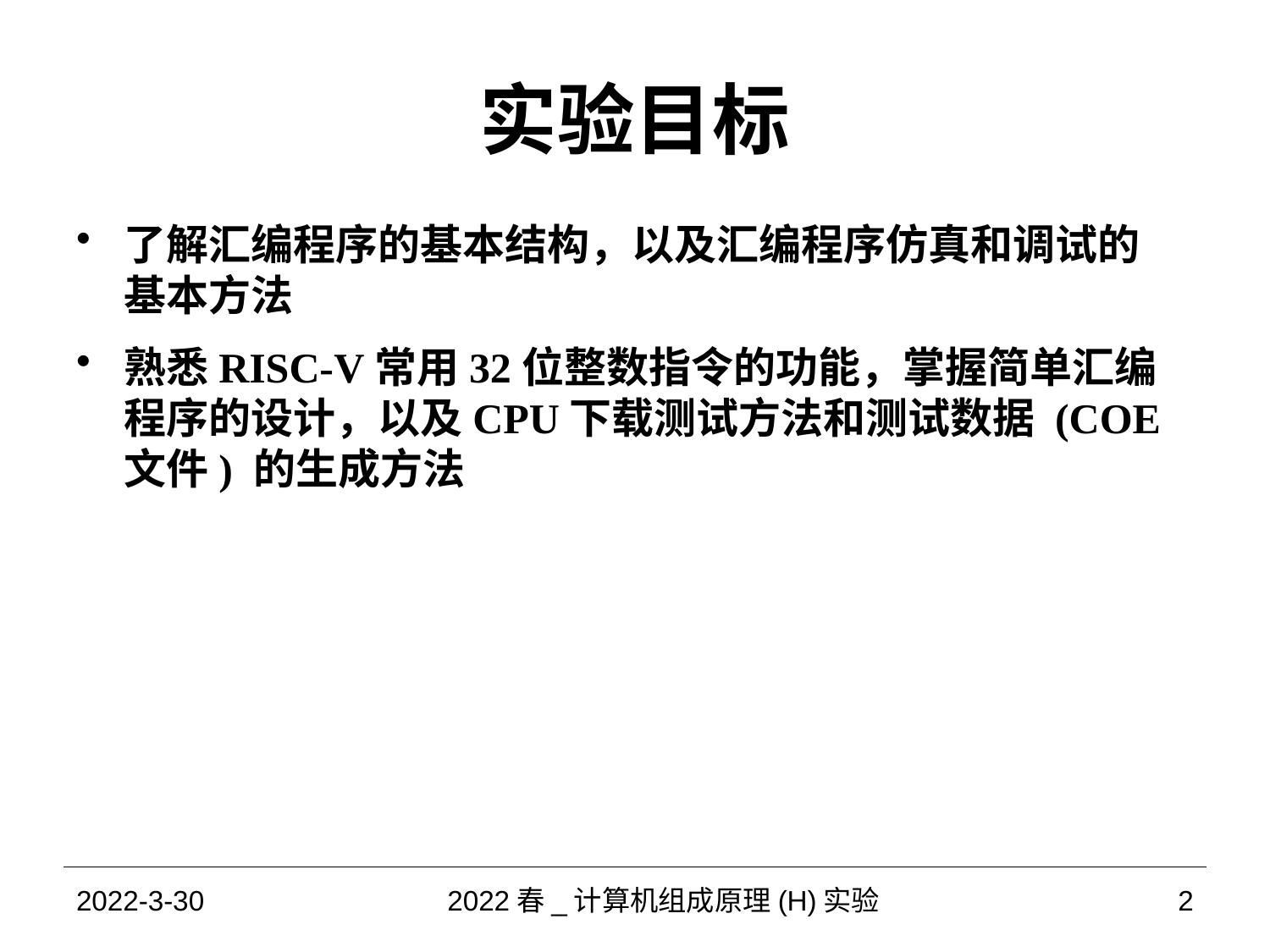

# 实验目标
了解汇编程序的基本结构，以及汇编程序仿真和调试的基本方法
熟悉RISC-V常用32位整数指令的功能，掌握简单汇编程序的设计，以及CPU下载测试方法和测试数据 (COE文件) 的生成方法
2022-3-30
2022春_计算机组成原理(H)实验
2